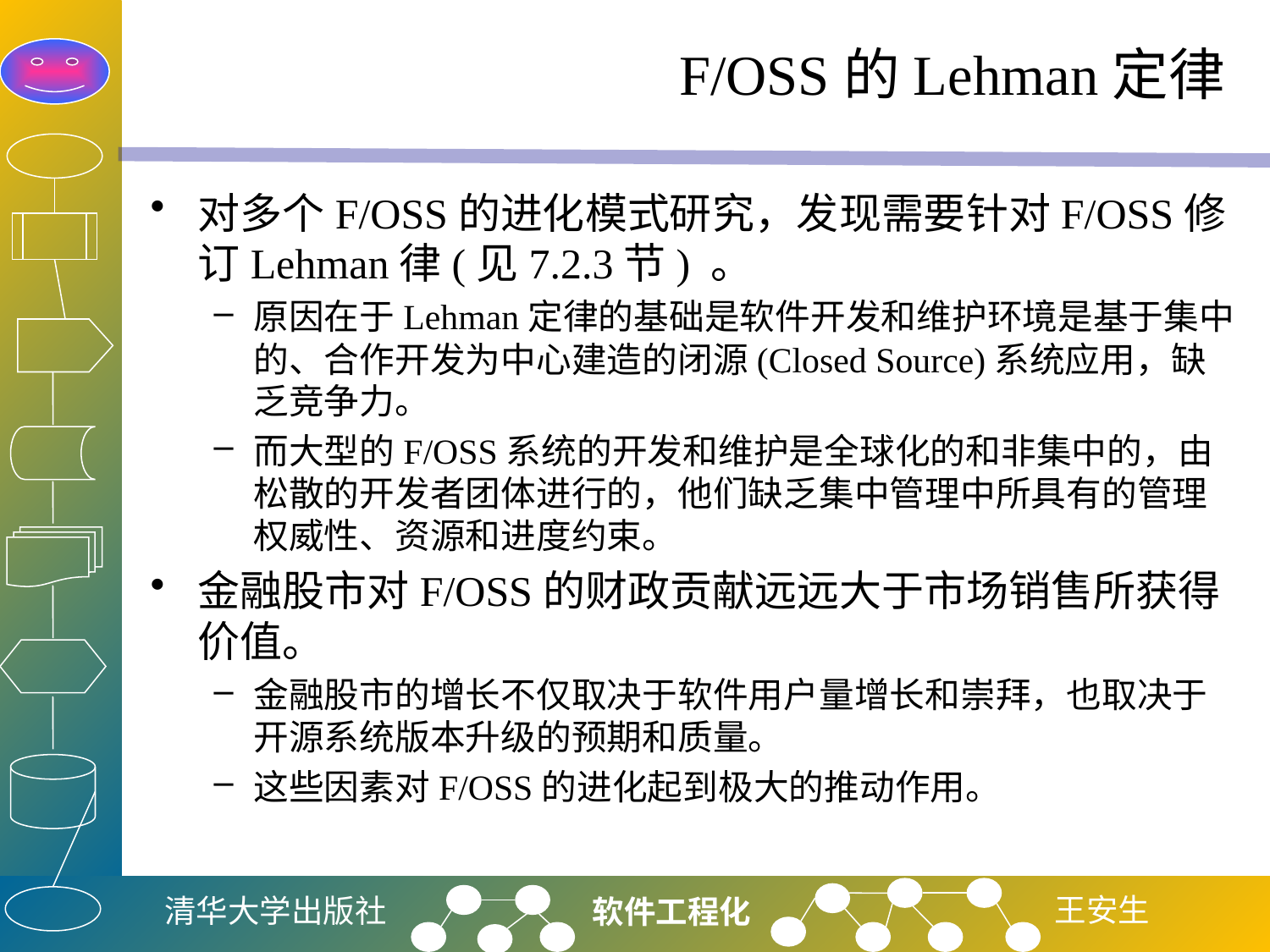

# F/OSS的Lehman定律
对多个F/OSS的进化模式研究，发现需要针对F/OSS修订Lehman律(见7.2.3节) 。
原因在于Lehman定律的基础是软件开发和维护环境是基于集中的、合作开发为中心建造的闭源(Closed Source)系统应用，缺乏竞争力。
而大型的F/OSS系统的开发和维护是全球化的和非集中的，由松散的开发者团体进行的，他们缺乏集中管理中所具有的管理权威性、资源和进度约束。
金融股市对F/OSS的财政贡献远远大于市场销售所获得价值。
金融股市的增长不仅取决于软件用户量增长和崇拜，也取决于开源系统版本升级的预期和质量。
这些因素对F/OSS的进化起到极大的推动作用。